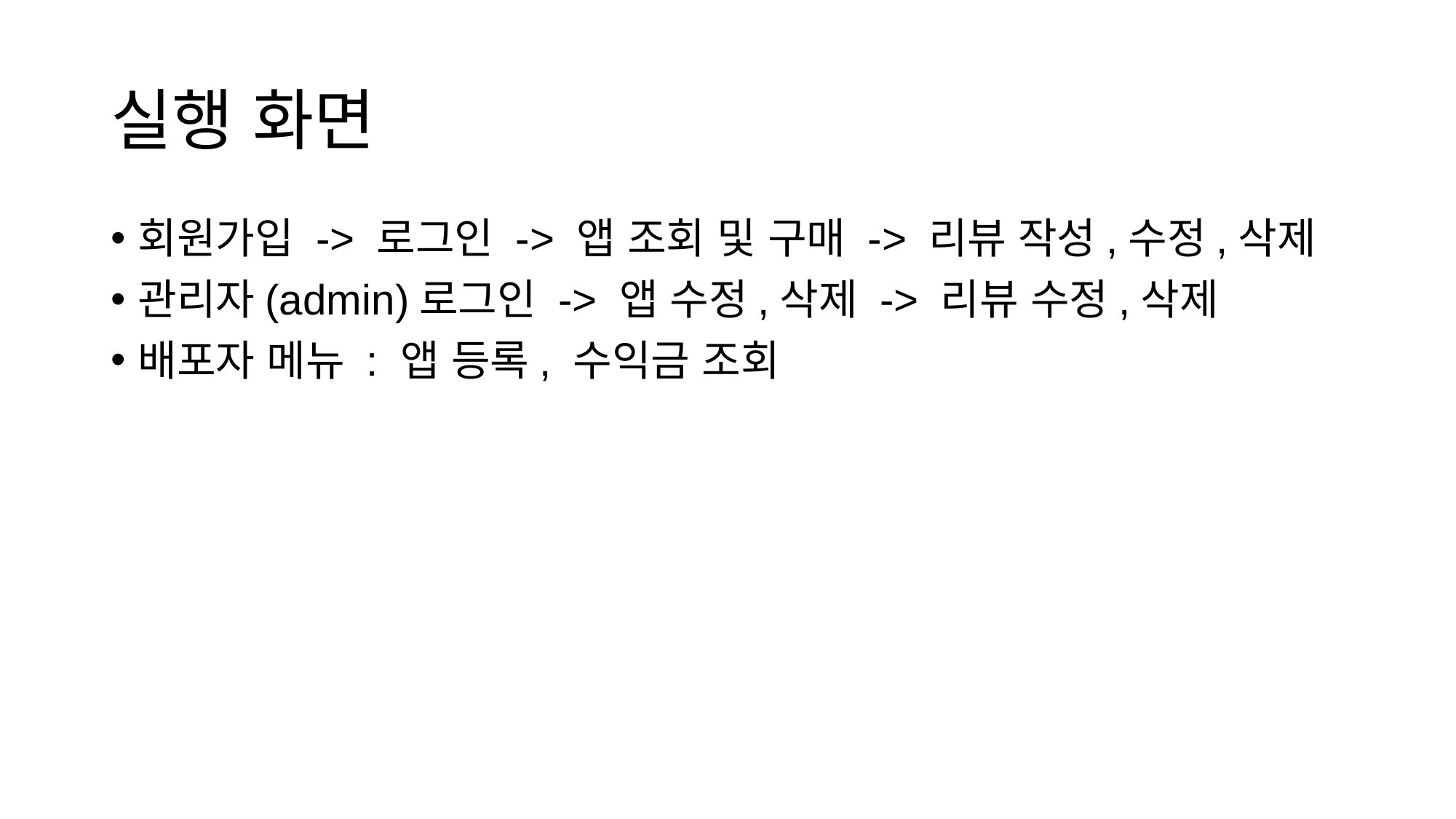

# 실행 화면
회원가입 -> 로그인 -> 앱 조회 및 구매 -> 리뷰 작성,수정,삭제
관리자(admin)로그인 -> 앱 수정,삭제 -> 리뷰 수정,삭제
배포자 메뉴 : 앱 등록, 수익금 조회